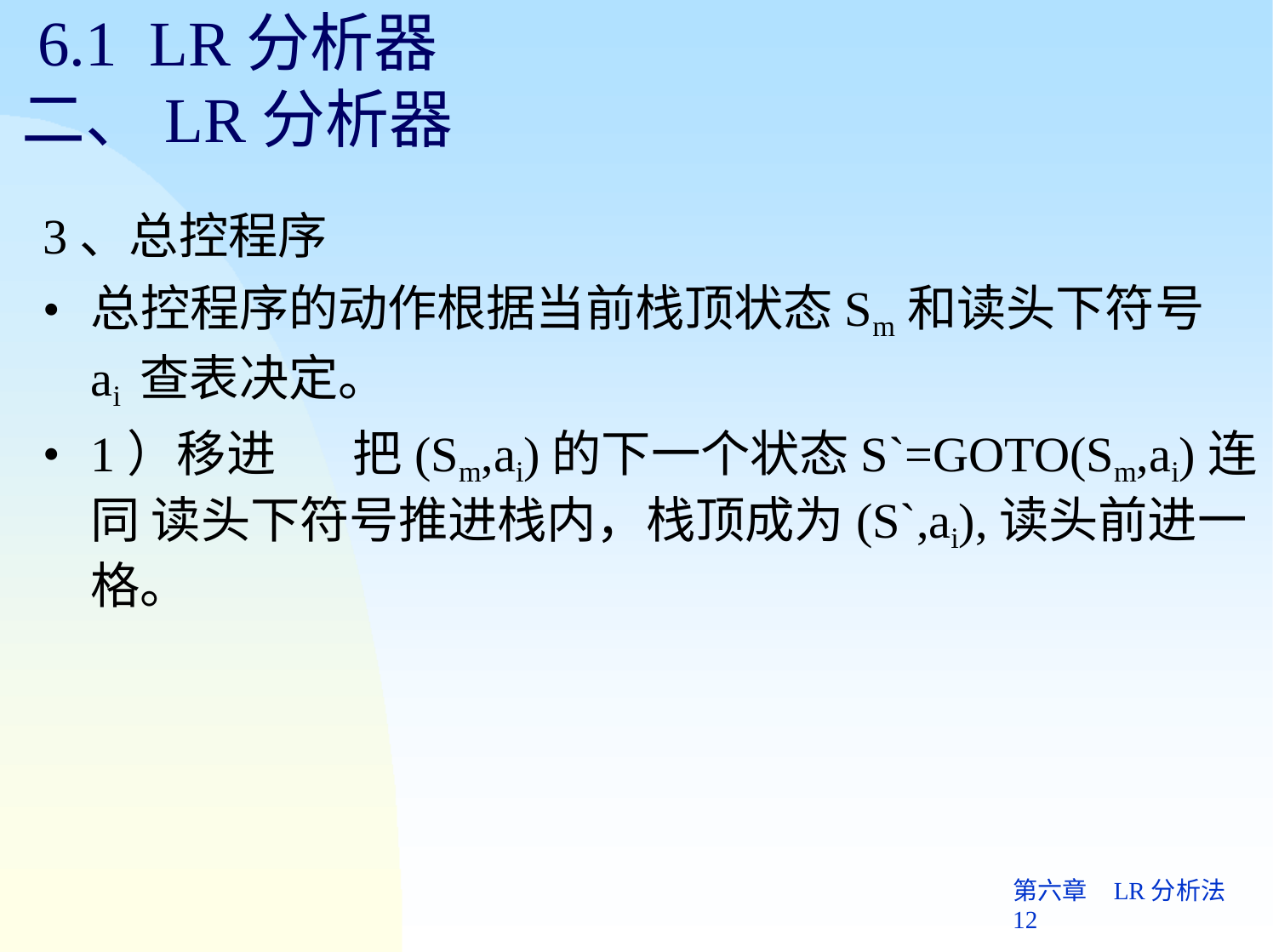

# 6.1	LR分析器 二、LR分析器
3、总控程序
总控程序的动作根据当前栈顶状态Sm和读头下符号ai 查表决定。
1）移进	把(Sm,ai)的下一个状态S`=GOTO(Sm,ai)连同 读头下符号推进栈内，栈顶成为(S`,ai),读头前进一格。
第六章	LR分析法 12